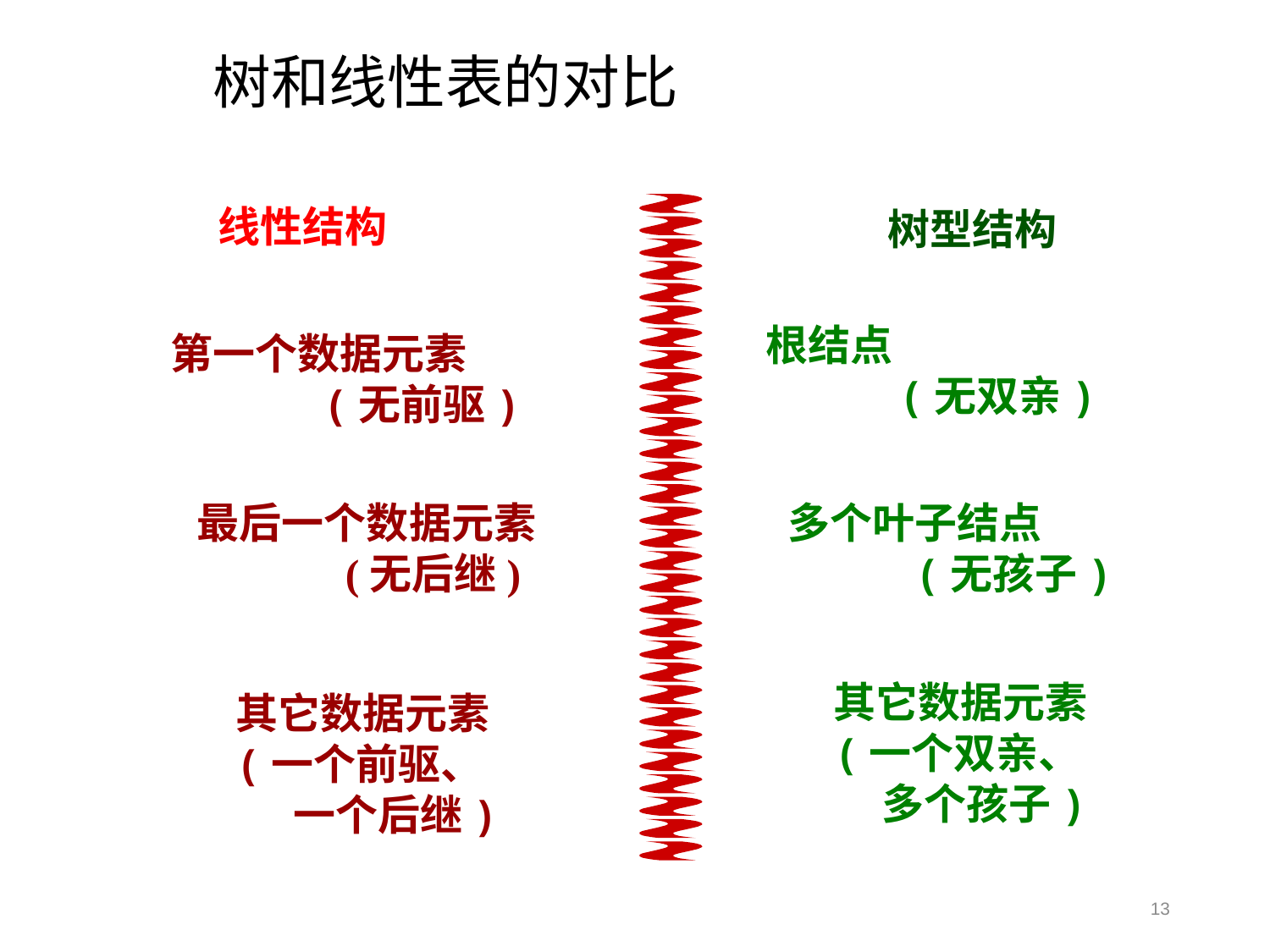

树和线性表的对比
线性结构
树型结构
 根结点
      (无双亲)
第一个数据元素
      (无前驱)
最后一个数据元素
              (无后继)
多个叶子结点
     (无孩子)
~~~~~~~~~~~~~~~~~~~~~~~~~~~~~~
其它数据元素
(一个双亲、
    多个孩子)
其它数据元素
(一个前驱、
     一个后继)
13